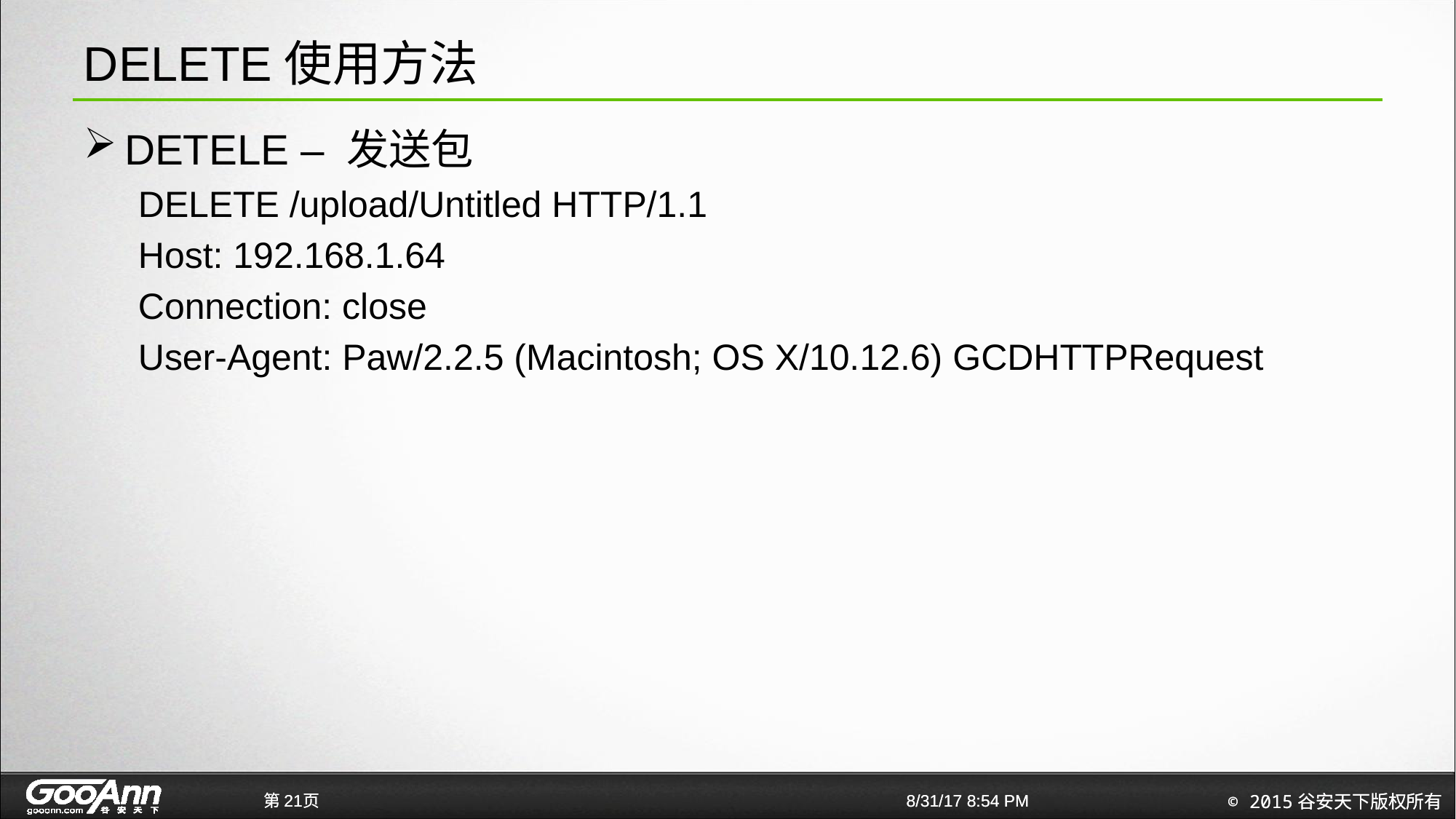

# DELETE使用方法
DETELE – 发送包
DELETE /upload/Untitled HTTP/1.1
Host: 192.168.1.64
Connection: close
User-Agent: Paw/2.2.5 (Macintosh; OS X/10.12.6) GCDHTTPRequest